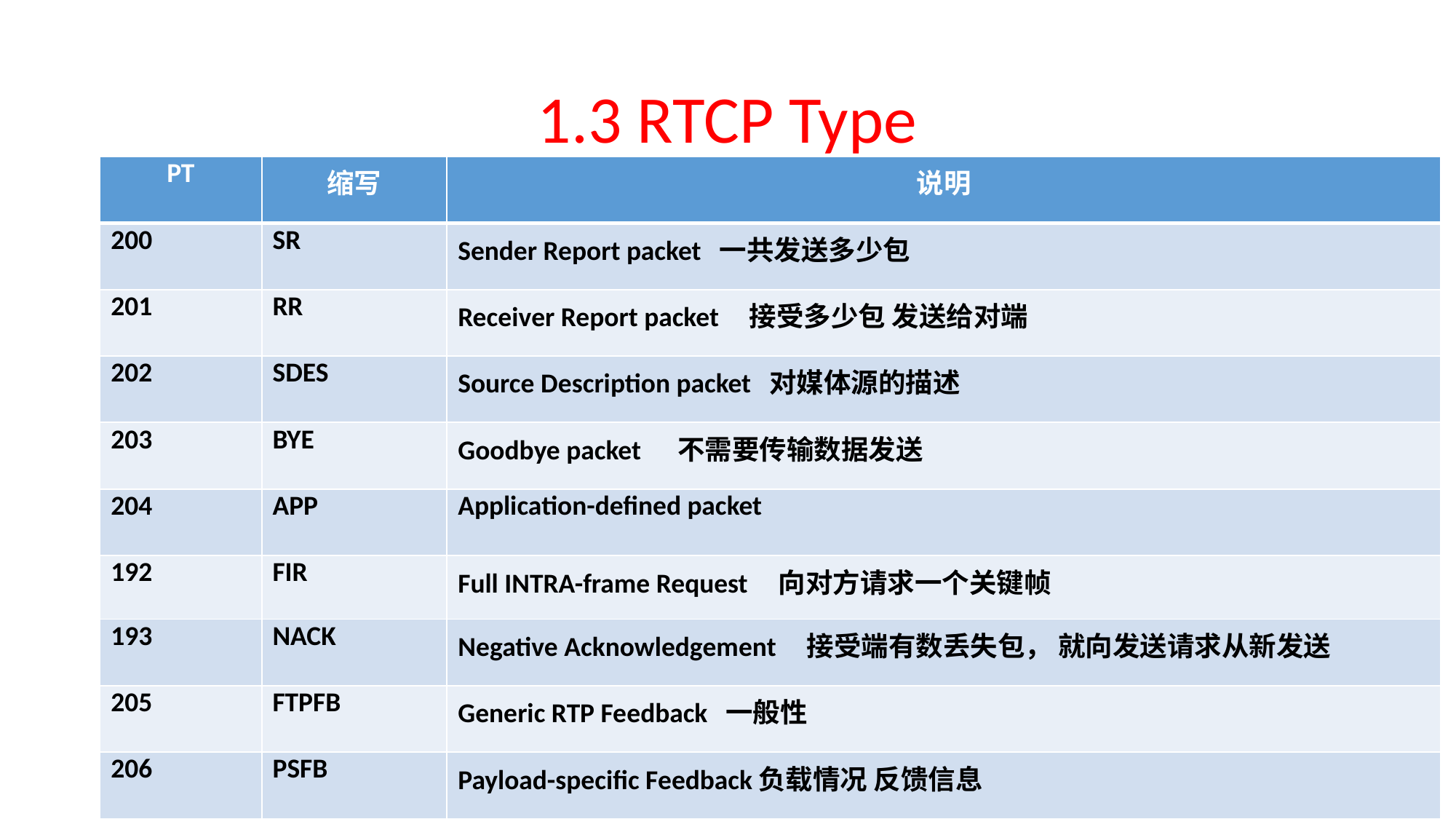

# 1.3 RTCP Type
| PT | 缩写 | 说明 |
| --- | --- | --- |
| 200 | SR | Sender Report packet 一共发送多少包 |
| 201 | RR | Receiver Report packet 接受多少包 发送给对端 |
| 202 | SDES | Source Description packet 对媒体源的描述 |
| 203 | BYE | Goodbye packet 不需要传输数据发送 |
| 204 | APP | Application-defined packet |
| 192 | FIR | Full INTRA-frame Request 向对方请求一个关键帧 |
| 193 | NACK | Negative Acknowledgement 接受端有数丢失包， 就向发送请求从新发送 |
| 205 | FTPFB | Generic RTP Feedback 一般性 |
| 206 | PSFB | Payload-specific Feedback负载情况 反馈信息 |